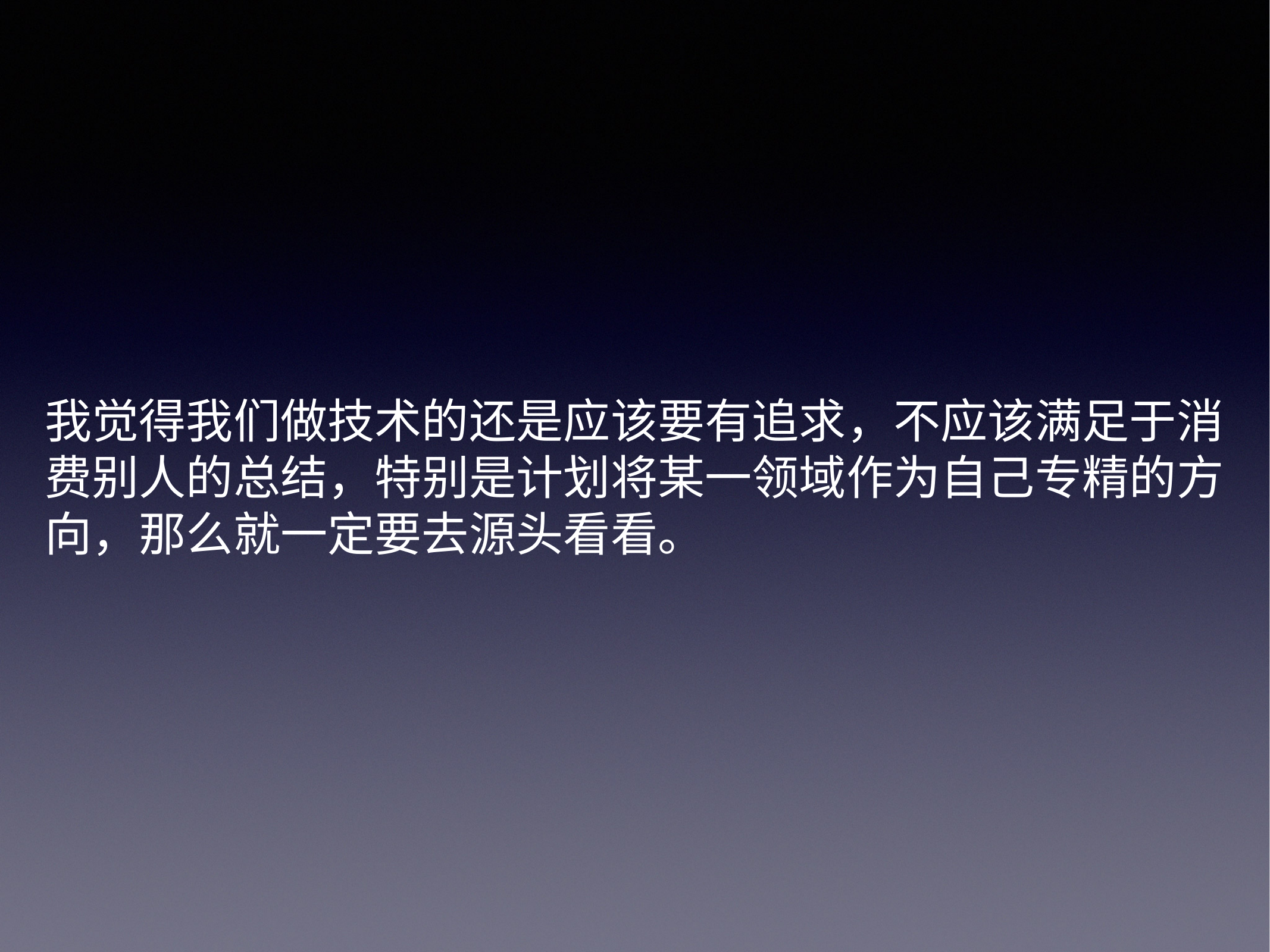

我觉得我们做技术的还是应该要有追求，不应该满足于消费别人的总结，特别是计划将某一领域作为自己专精的方向，那么就一定要去源头看看。